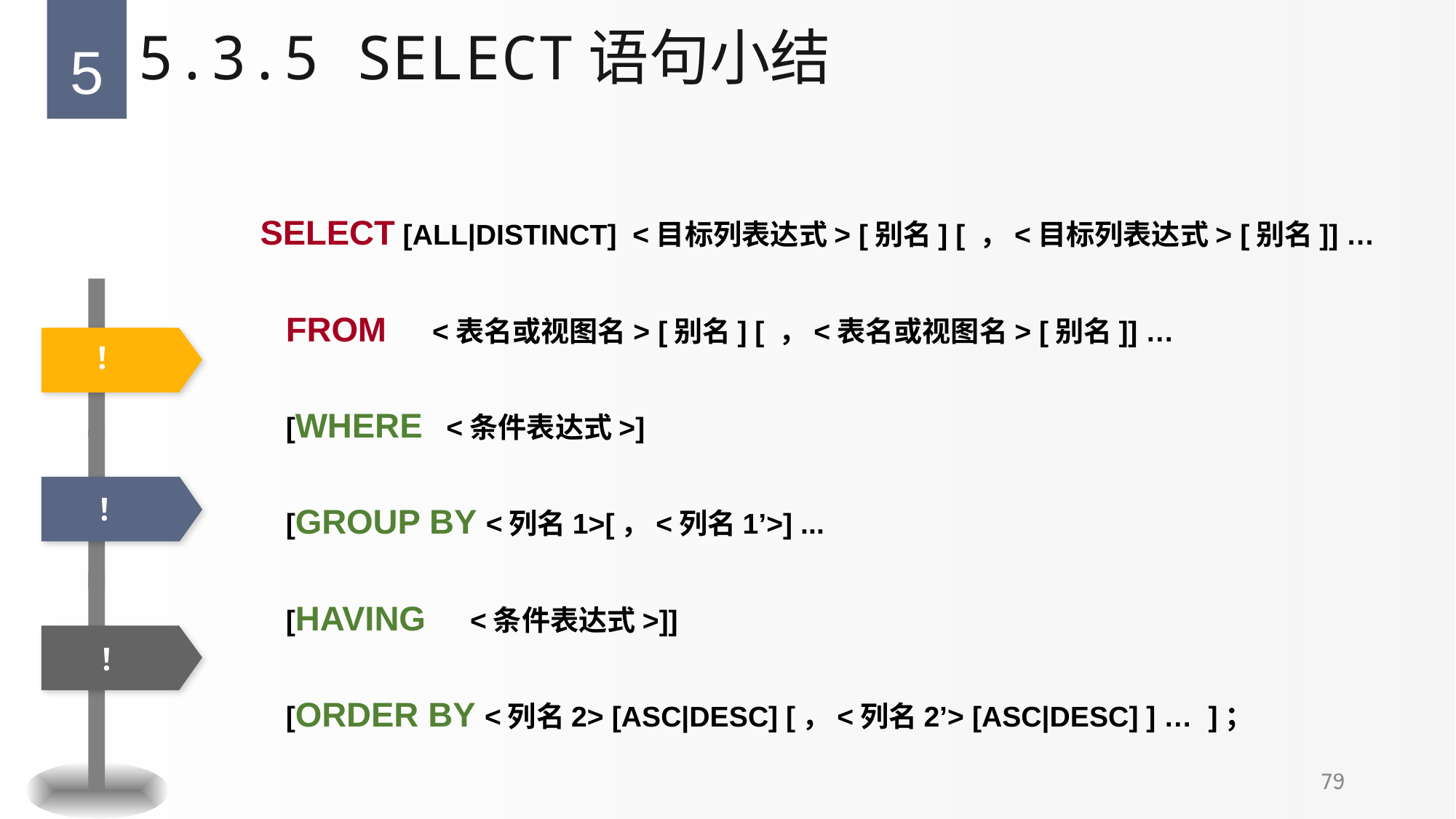

# 5.3.5 SELECT语句小结
SELECT [ALL|DISTINCT]  <目标列表达式> [别名] [ ，<目标列表达式> [别名]] …
		FROM     <表名或视图名> [别名] [ ，<表名或视图名> [别名]] …
			[WHERE   <条件表达式>]
			[GROUP BY <列名1>[，<列名1’>] ...
				[HAVING     <条件表达式>]]
			[ORDER BY <列名2> [ASC|DESC] [，<列名2’> [ASC|DESC] ] …  ]；

！

！

！
79